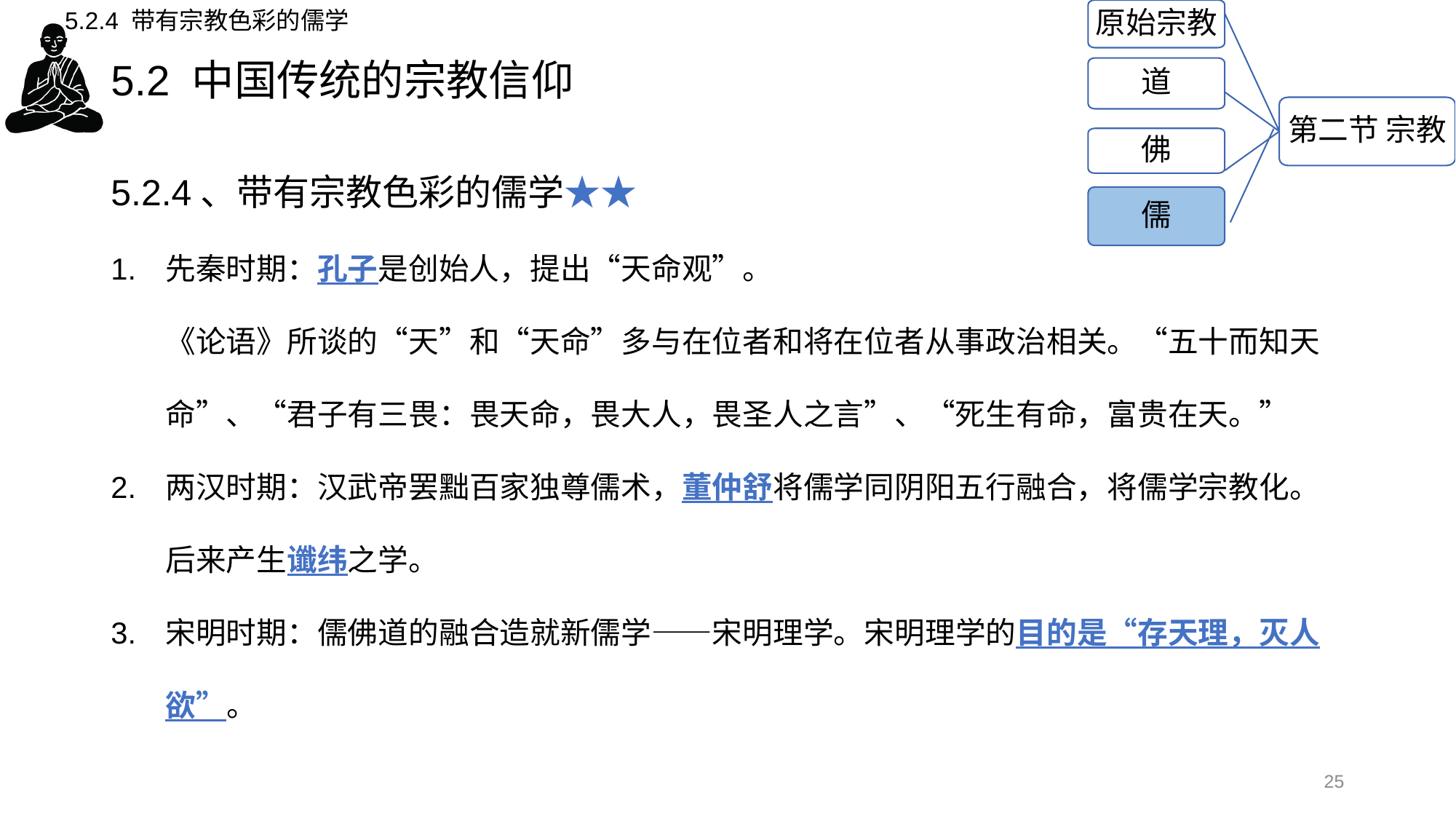

5.2.4 带有宗教色彩的儒学
原始宗教
# 5.2 中国传统的宗教信仰
道

第二节 宗教

佛
5.2.4、带有宗教色彩的儒学★★
先秦时期：孔子是创始人，提出“天命观”。
《论语》所谈的“天”和“天命”多与在位者和将在位者从事政治相关。“五十而知天命”、“君子有三畏：畏天命，畏大人，畏圣人之言”、“死生有命，富贵在天。”
两汉时期：汉武帝罢黜百家独尊儒术，董仲舒将儒学同阴阳五行融合，将儒学宗教化。后来产生谶纬之学。
宋明时期：儒佛道的融合造就新儒学——宋明理学。宋明理学的目的是“存天理，灭人欲”。

儒
25